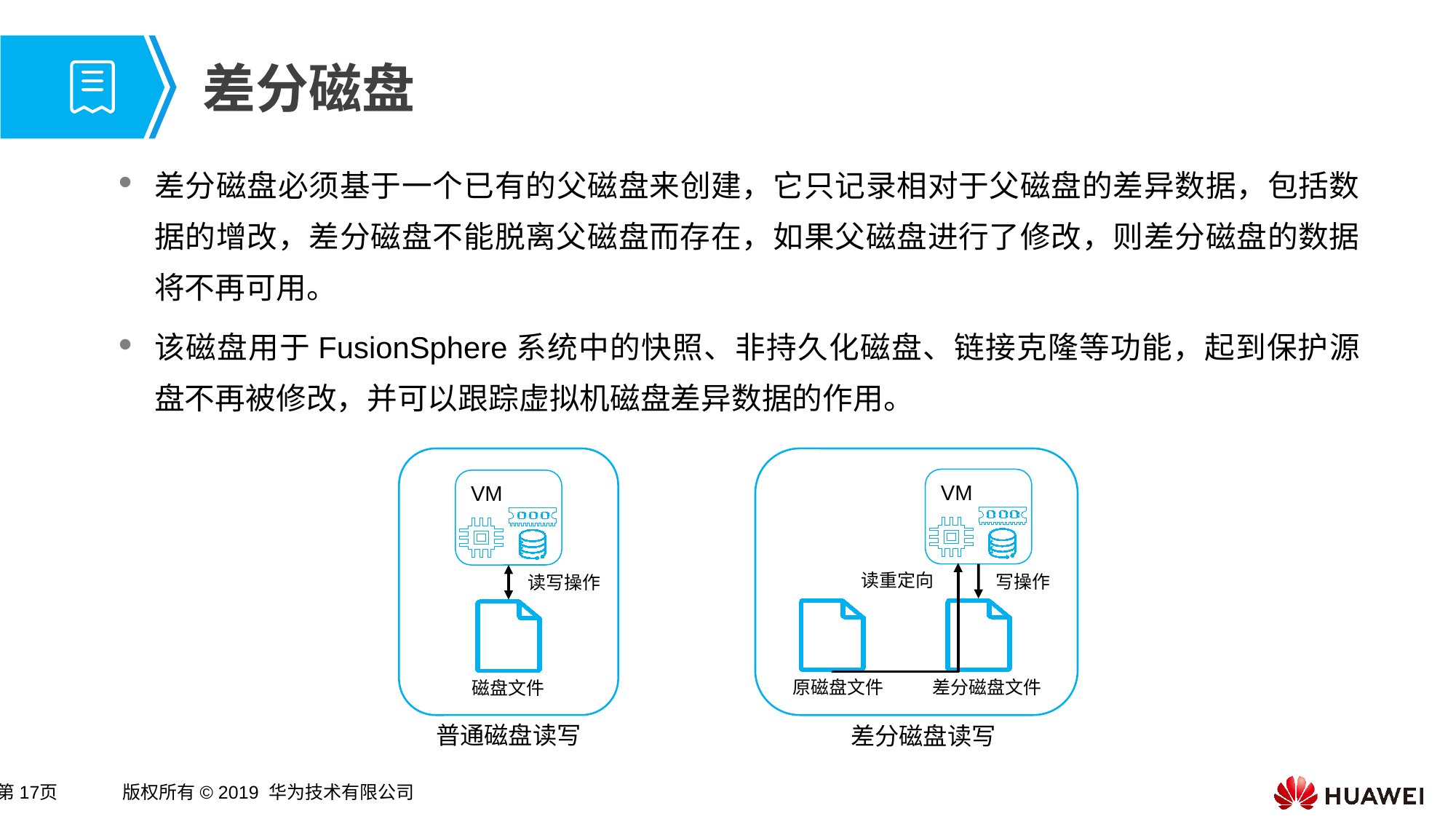

# 差分磁盘
差分磁盘必须基于一个已有的父磁盘来创建，它只记录相对于父磁盘的差异数据，包括数据的增改，差分磁盘不能脱离父磁盘而存在，如果父磁盘进行了修改，则差分磁盘的数据将不再可用。
该磁盘用于FusionSphere系统中的快照、非持久化磁盘、链接克隆等功能，起到保护源盘不再被修改，并可以跟踪虚拟机磁盘差异数据的作用。

VM

VM

读重定向
写操作
读写操作

原磁盘文件
差分磁盘文件
磁盘文件
普通磁盘读写
差分磁盘读写